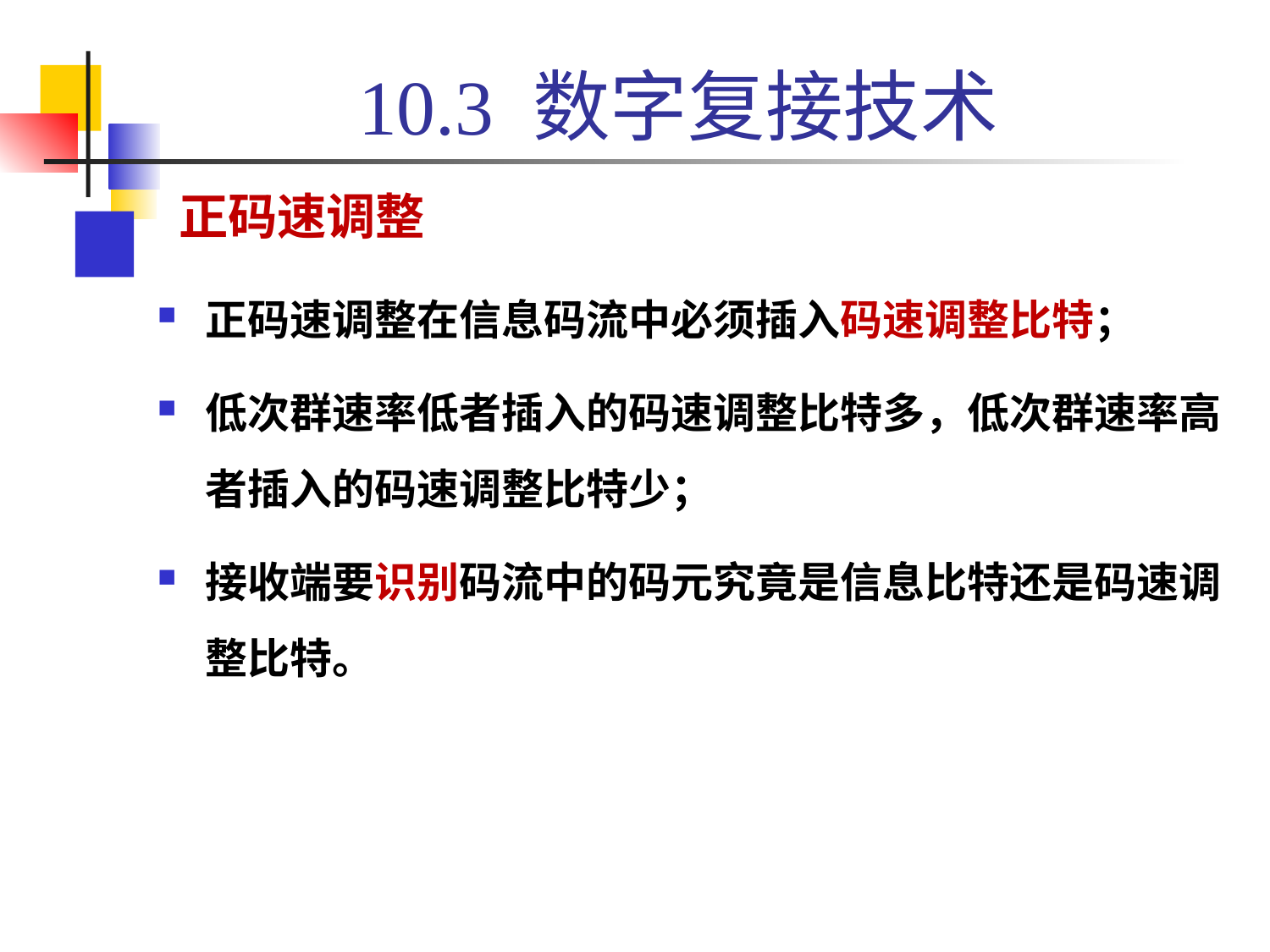

# 10.3 数字复接技术
正码速调整
正码速调整在信息码流中必须插入码速调整比特；
低次群速率低者插入的码速调整比特多，低次群速率高者插入的码速调整比特少；
接收端要识别码流中的码元究竟是信息比特还是码速调整比特。